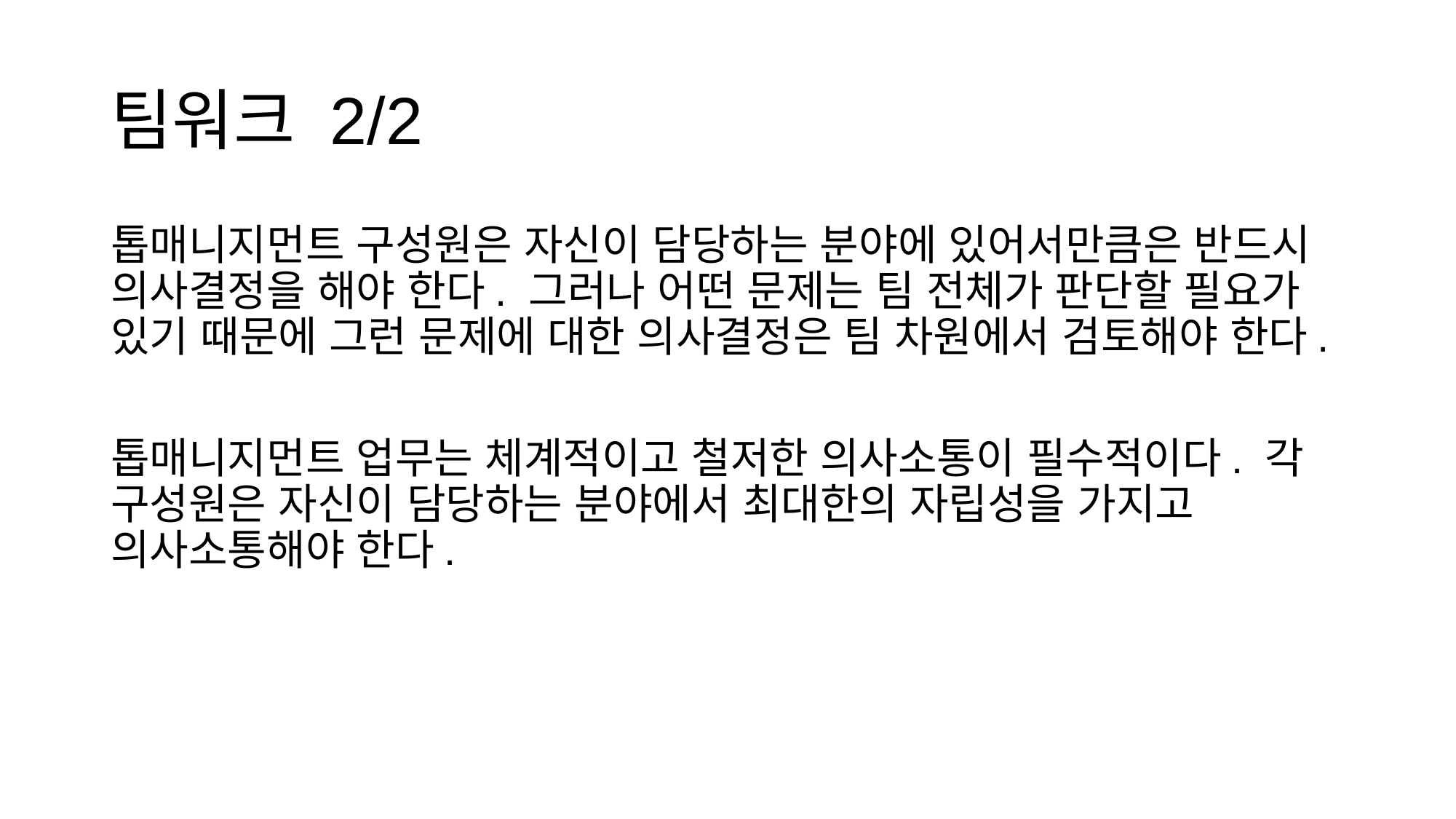

# 팀워크 2/2
톱매니지먼트 구성원은 자신이 담당하는 분야에 있어서만큼은 반드시 의사결정을 해야 한다. 그러나 어떤 문제는 팀 전체가 판단할 필요가 있기 때문에 그런 문제에 대한 의사결정은 팀 차원에서 검토해야 한다.

톱매니지먼트 업무는 체계적이고 철저한 의사소통이 필수적이다. 각 구성원은 자신이 담당하는 분야에서 최대한의 자립성을 가지고 의사소통해야 한다.